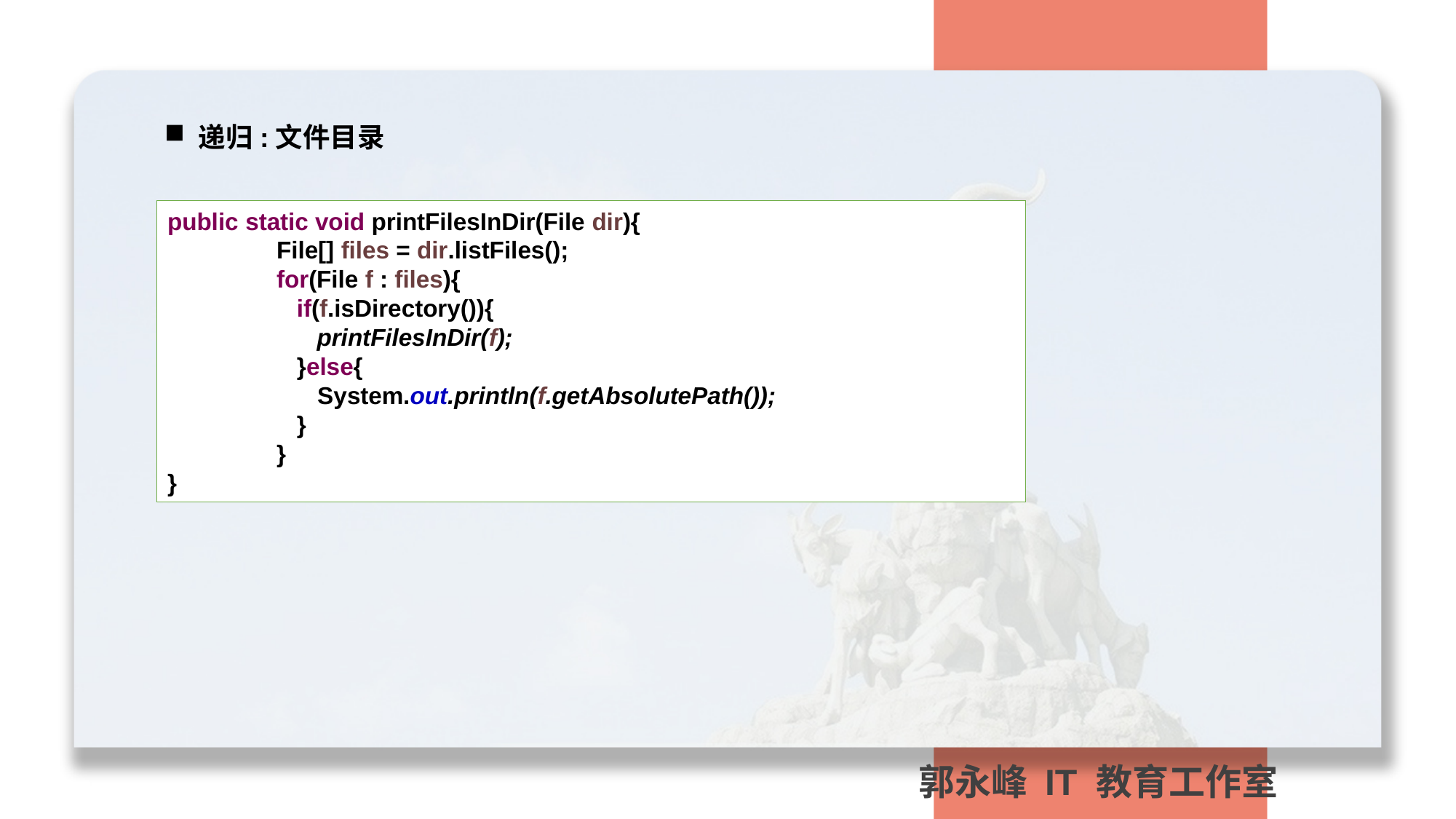

递归:文件目录
public static void printFilesInDir(File dir){
	File[] files = dir.listFiles();
	for(File f : files){
	   if(f.isDirectory()){
	      printFilesInDir(f);
	   }else{
	        System.out.println(f.getAbsolutePath());
	   }
	}
}